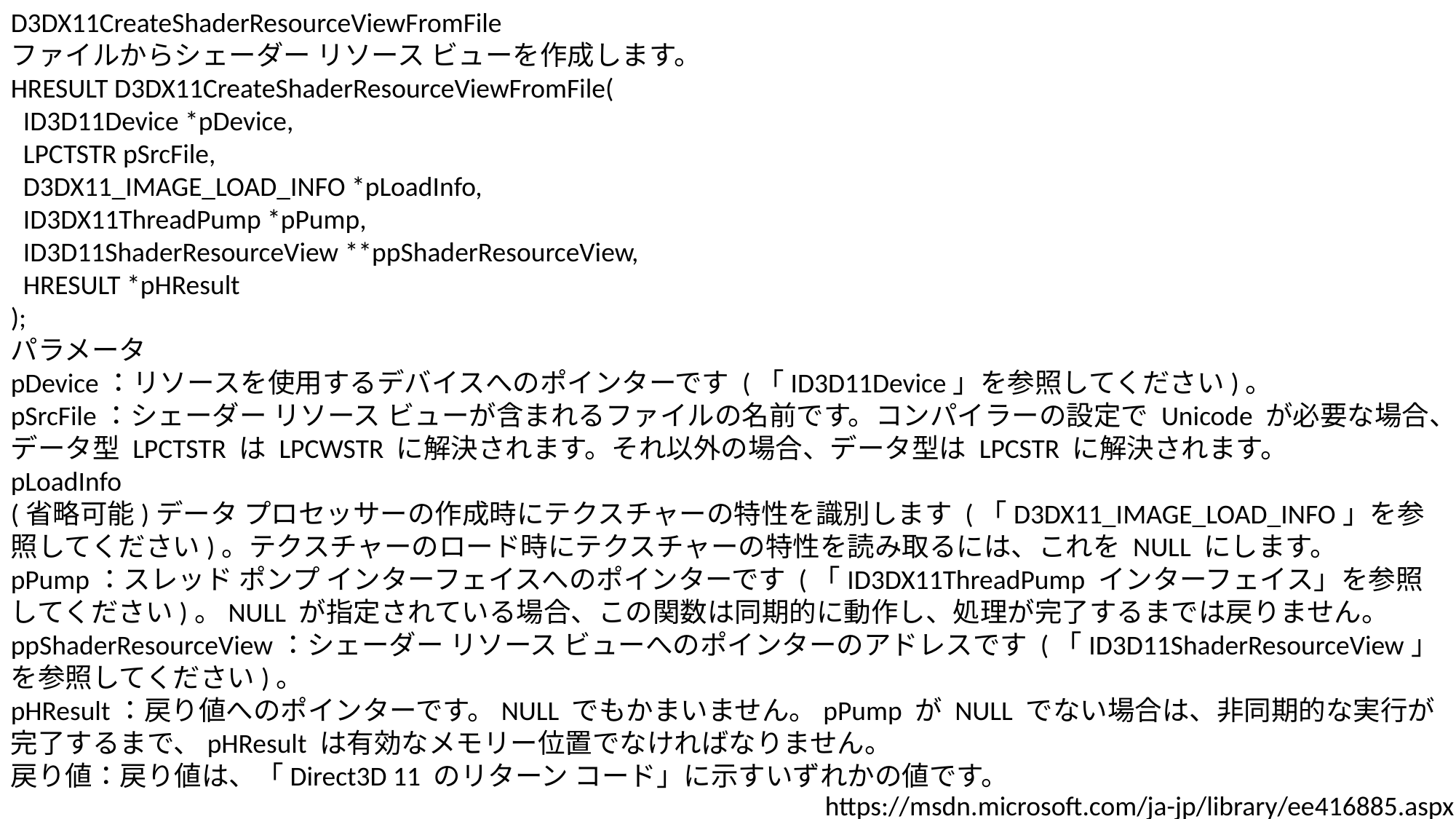

D3DX11CreateShaderResourceViewFromFile
ファイルからシェーダー リソース ビューを作成します。
HRESULT D3DX11CreateShaderResourceViewFromFile(
  ID3D11Device *pDevice,
  LPCTSTR pSrcFile,
  D3DX11_IMAGE_LOAD_INFO *pLoadInfo,
  ID3DX11ThreadPump *pPump,
  ID3D11ShaderResourceView **ppShaderResourceView,
  HRESULT *pHResult
);
パラメータ
pDevice：リソースを使用するデバイスへのポインターです (「ID3D11Device」を参照してください)。
pSrcFile：シェーダー リソース ビューが含まれるファイルの名前です。コンパイラーの設定で Unicode が必要な場合、データ型 LPCTSTR は LPCWSTR に解決されます。それ以外の場合、データ型は LPCSTR に解決されます。
pLoadInfo
(省略可能)データ プロセッサーの作成時にテクスチャーの特性を識別します (「D3DX11_IMAGE_LOAD_INFO」を参照してください)。テクスチャーのロード時にテクスチャーの特性を読み取るには、これを NULL にします。
pPump：スレッド ポンプ インターフェイスへのポインターです (「ID3DX11ThreadPump インターフェイス」を参照してください)。NULL が指定されている場合、この関数は同期的に動作し、処理が完了するまでは戻りません。
ppShaderResourceView：シェーダー リソース ビューへのポインターのアドレスです (「ID3D11ShaderResourceView」を参照してください)。
pHResult：戻り値へのポインターです。NULL でもかまいません。pPump が NULL でない場合は、非同期的な実行が完了するまで、pHResult は有効なメモリー位置でなければなりません。
戻り値：戻り値は、「Direct3D 11 のリターン コード」に示すいずれかの値です。
https://msdn.microsoft.com/ja-jp/library/ee416885.aspx